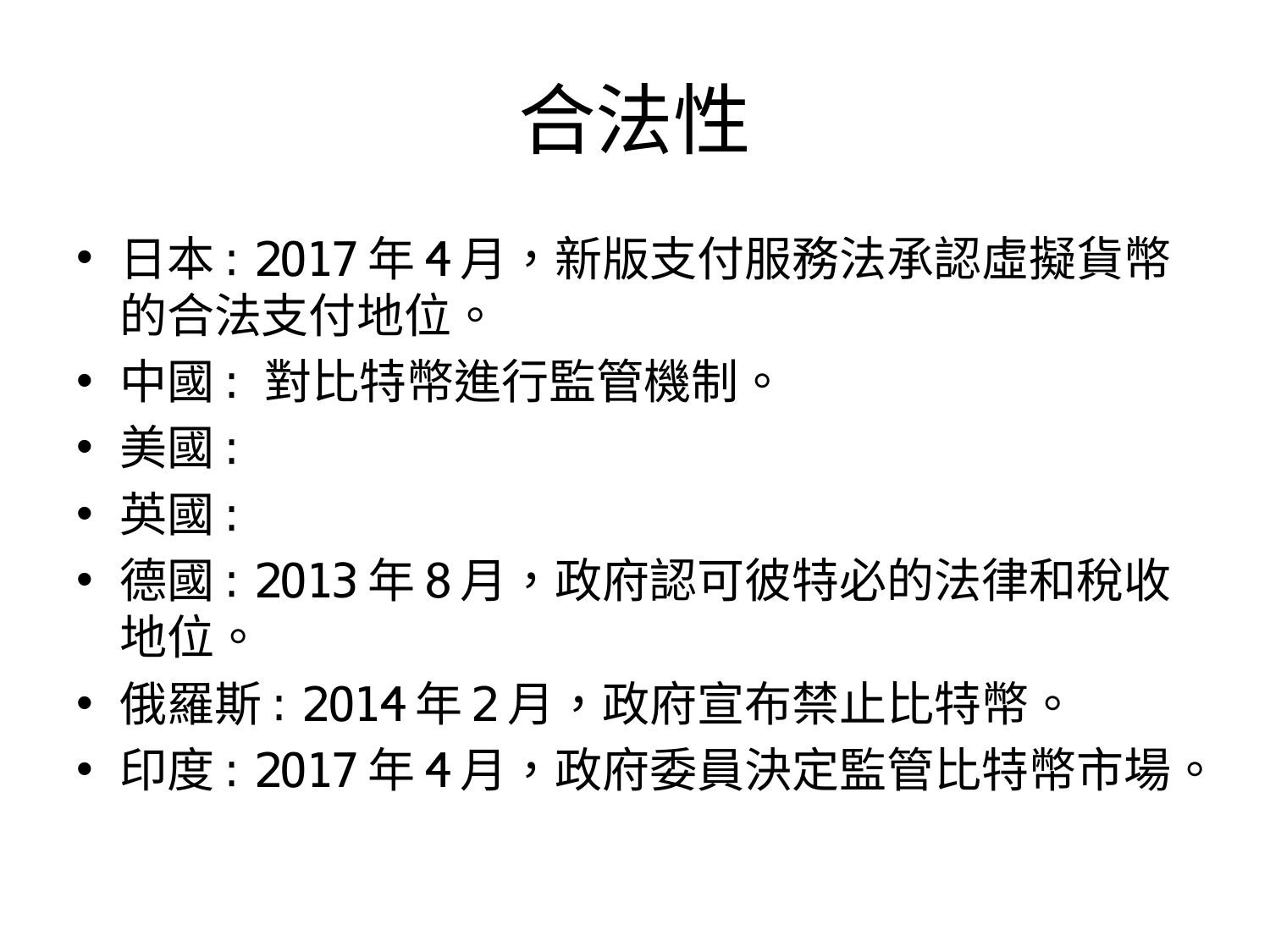

# 合法性
日本: 2017年4月，新版支付服務法承認虛擬貨幣的合法支付地位。
中國: 對比特幣進行監管機制。
美國:
英國:
德國: 2013年8月，政府認可彼特必的法律和稅收地位。
俄羅斯: 2014年2月，政府宣布禁止比特幣。
印度: 2017年4月，政府委員決定監管比特幣市場。